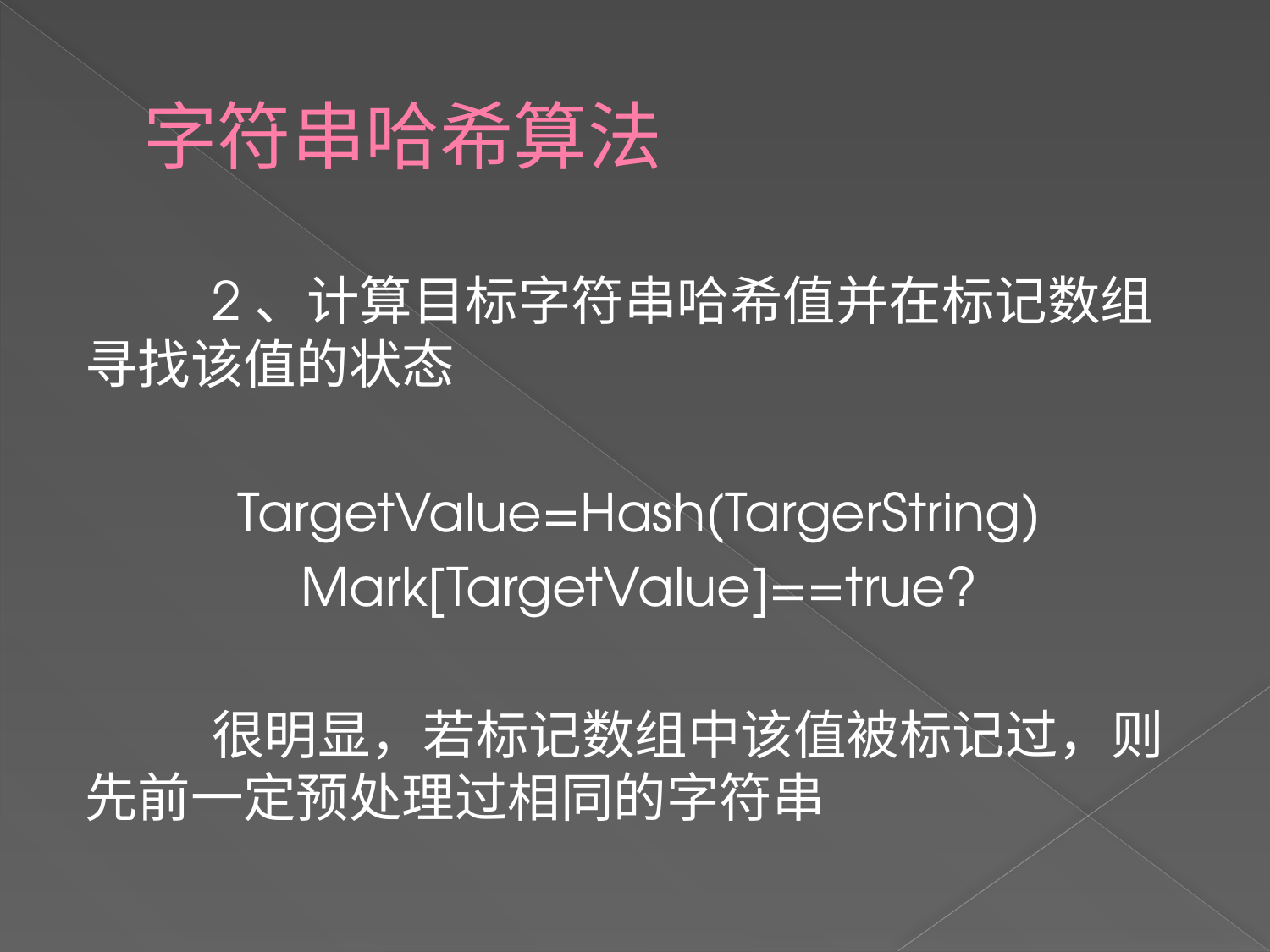

# 字符串哈希算法
	2、计算目标字符串哈希值并在标记数组寻找该值的状态

TargetValue=Hash(TargerString)
Mark[TargetValue]==true?

	很明显，若标记数组中该值被标记过，则先前一定预处理过相同的字符串